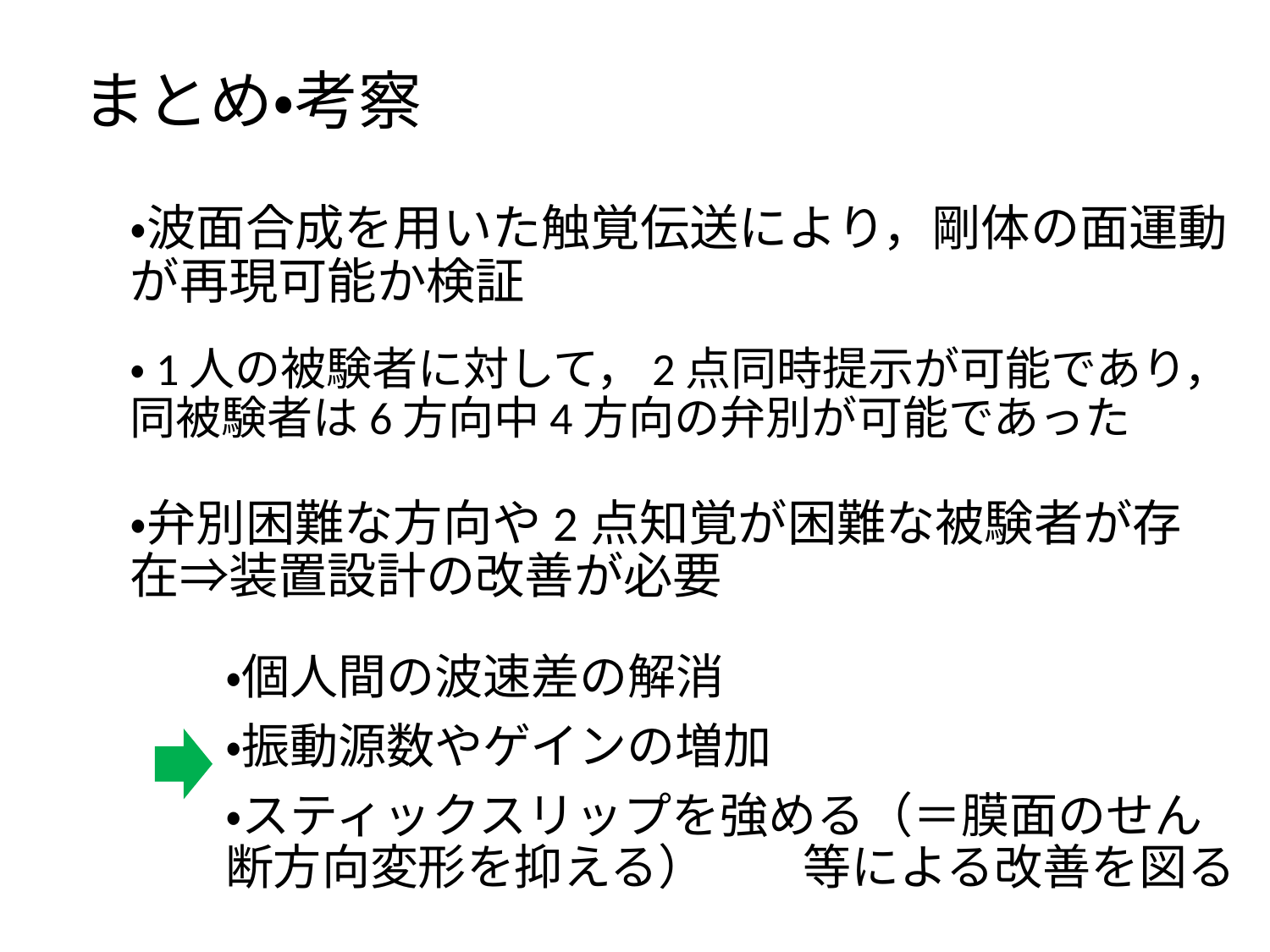

まとめ・考察
・波面合成を用いた触覚伝送により，剛体の面運動が再現可能か検証
・1人の被験者に対して，2点同時提示が可能であり，同被験者は6方向中4方向の弁別が可能であった
・弁別困難な方向や2点知覚が困難な被験者が存在⇒装置設計の改善が必要
・個人間の波速差の解消
・振動源数やゲインの増加
・スティックスリップを強める（＝膜面のせん断方向変形を抑える）　　等による改善を図る